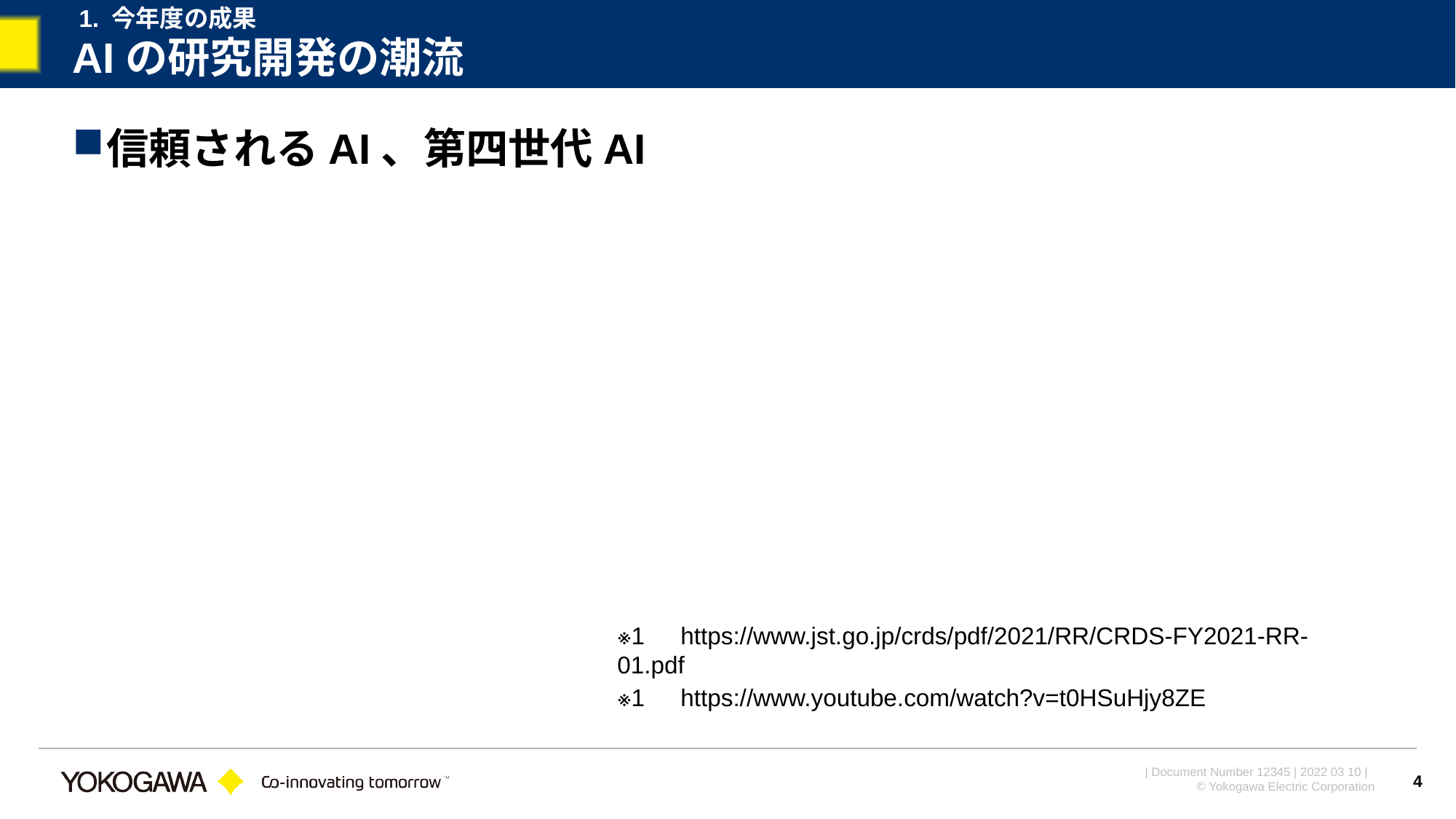

1. 今年度の成果
# AIの研究開発の潮流
信頼されるAI、第四世代AI
※1　https://www.jst.go.jp/crds/pdf/2021/RR/CRDS-FY2021-RR-01.pdf
※1　https://www.youtube.com/watch?v=t0HSuHjy8ZE
4